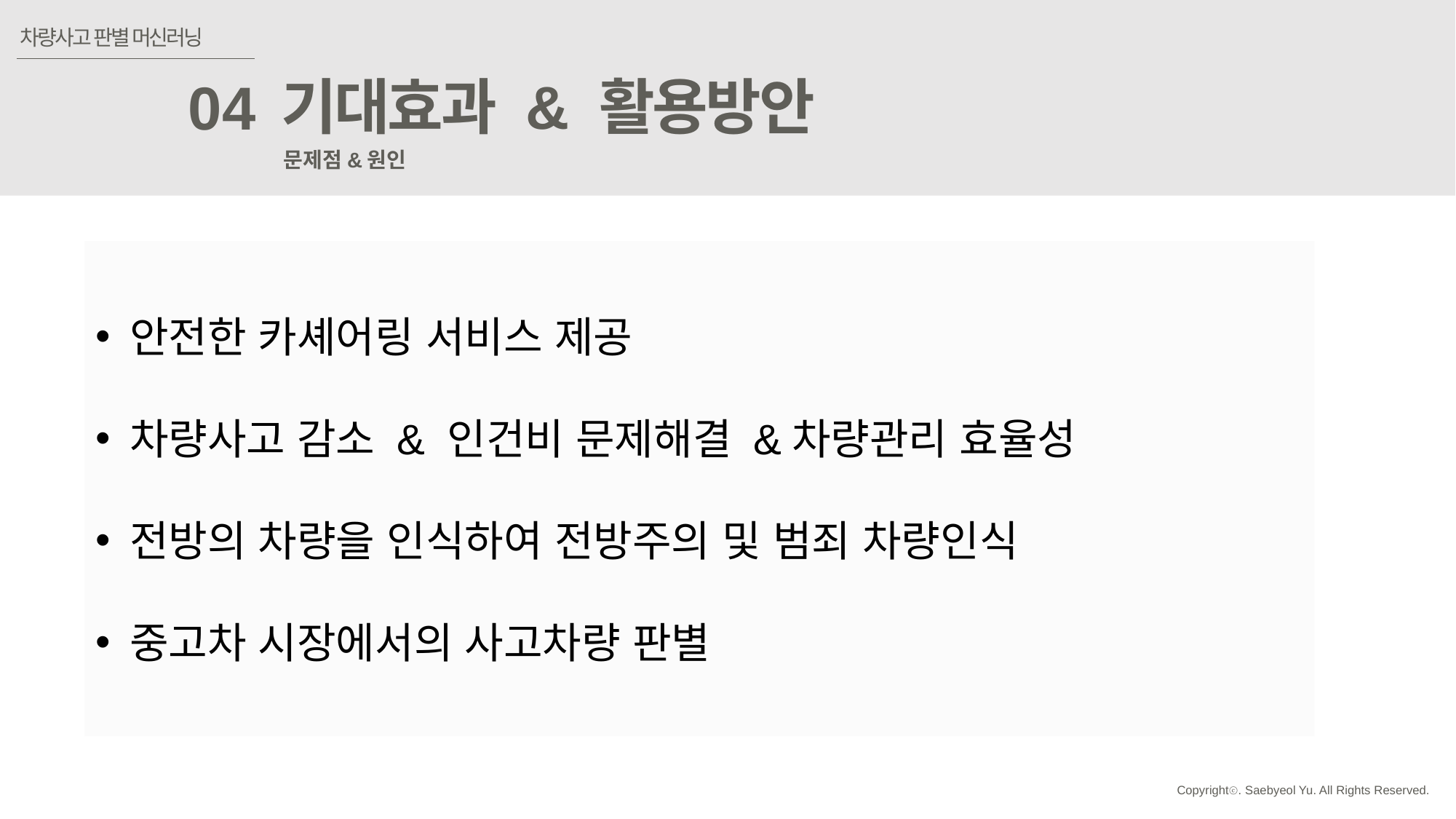

차량사고 판별 머신러닝
기대효과 & 활용방안
04
문제점&원인
안전한 카셰어링 서비스 제공

차량사고 감소 & 인건비 문제해결 &차량관리 효율성

전방의 차량을 인식하여 전방주의 및 범죄 차량인식

중고차 시장에서의 사고차량 판별